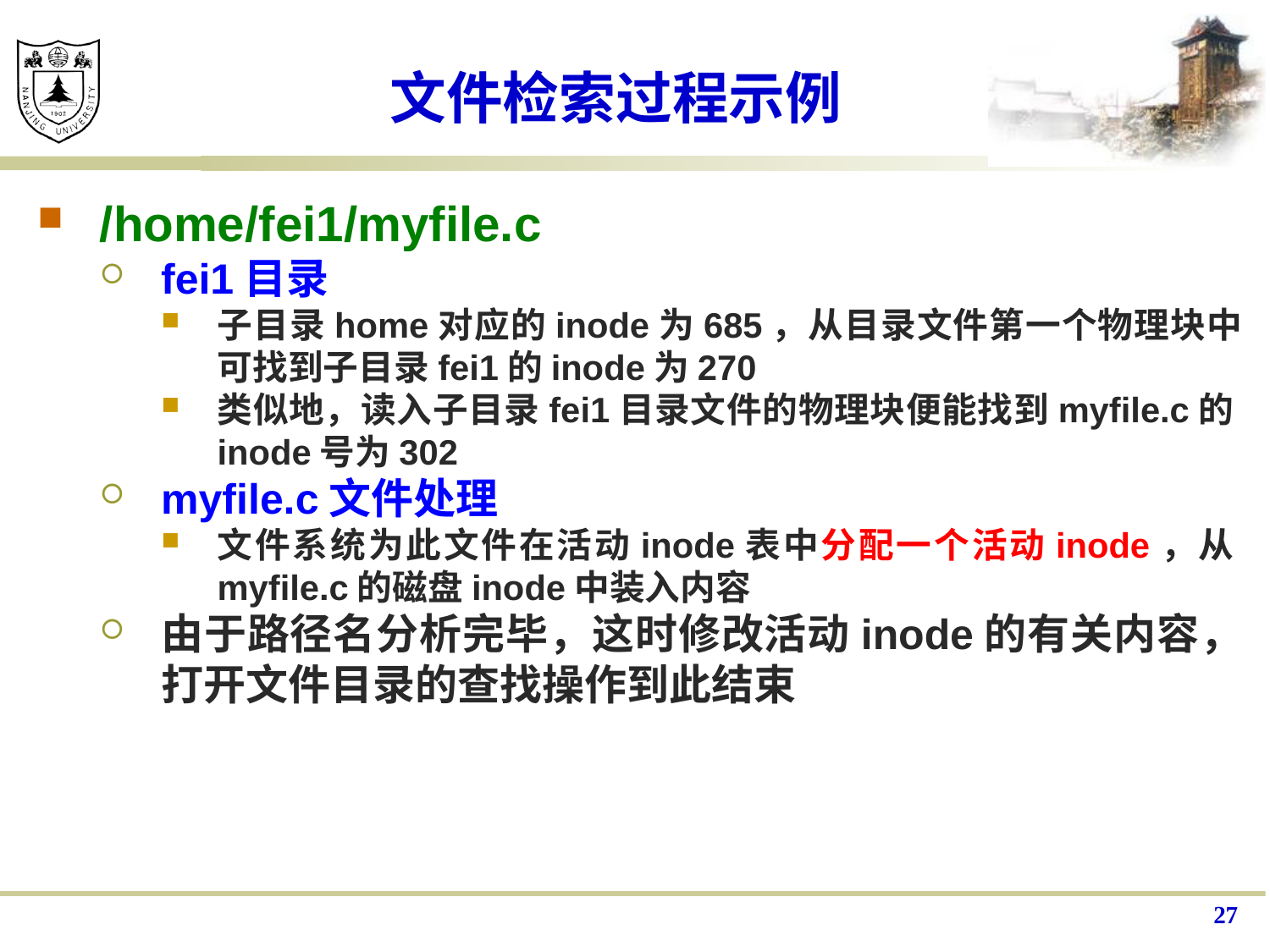

# 文件检索过程示例
/home/fei1/myfile.c
fei1目录
子目录home对应的inode为685，从目录文件第一个物理块中可找到子目录fei1的inode为270
类似地，读入子目录fei1目录文件的物理块便能找到myfile.c的inode号为302
myfile.c文件处理
文件系统为此文件在活动inode表中分配一个活动inode，从myfile.c的磁盘inode中装入内容
由于路径名分析完毕，这时修改活动inode的有关内容，打开文件目录的查找操作到此结束

27